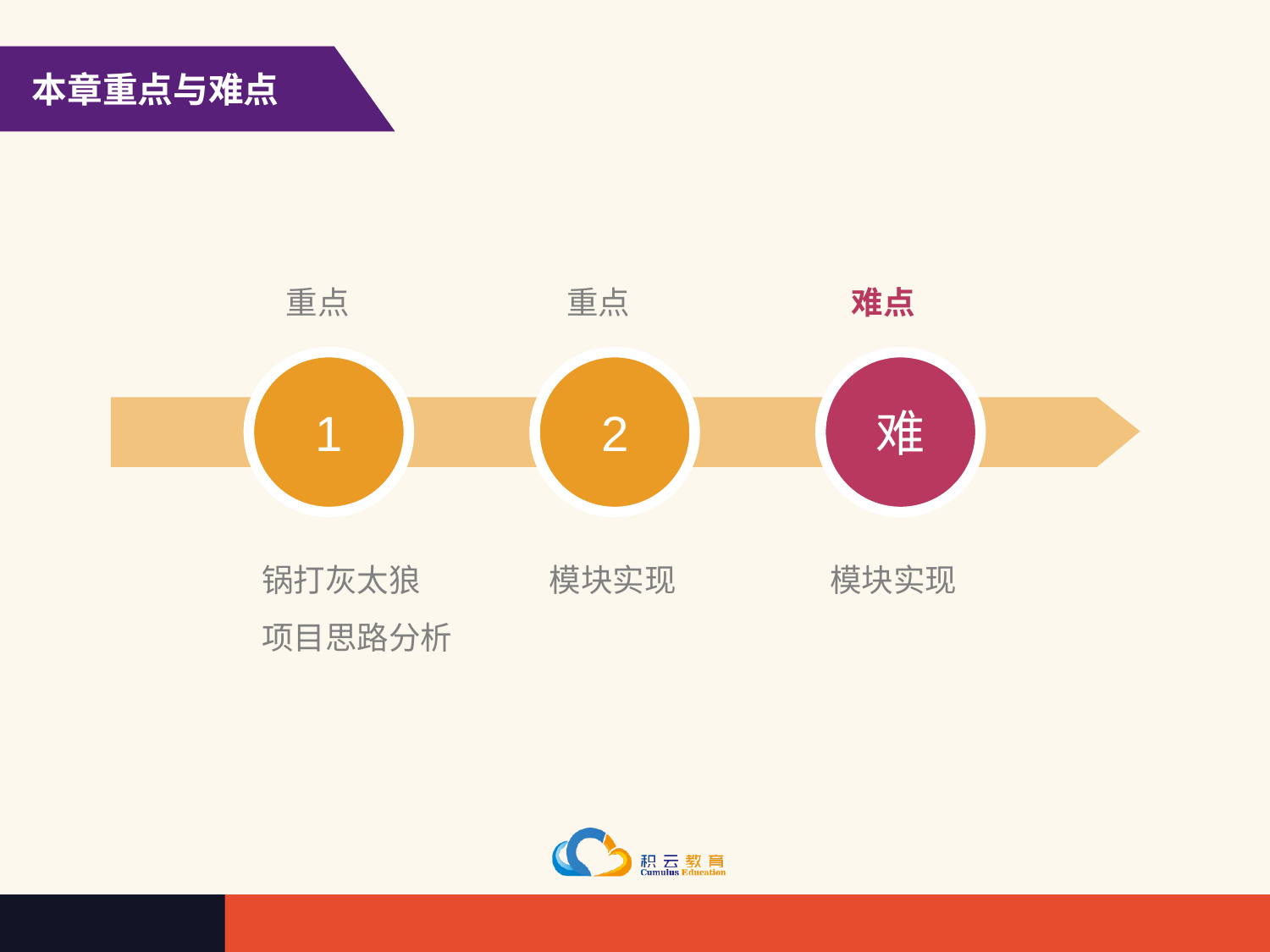

本章重点与难点
重点
重点
难点

1

2

难

模块实现
锅打灰太狼
项目思路分析
模块实现